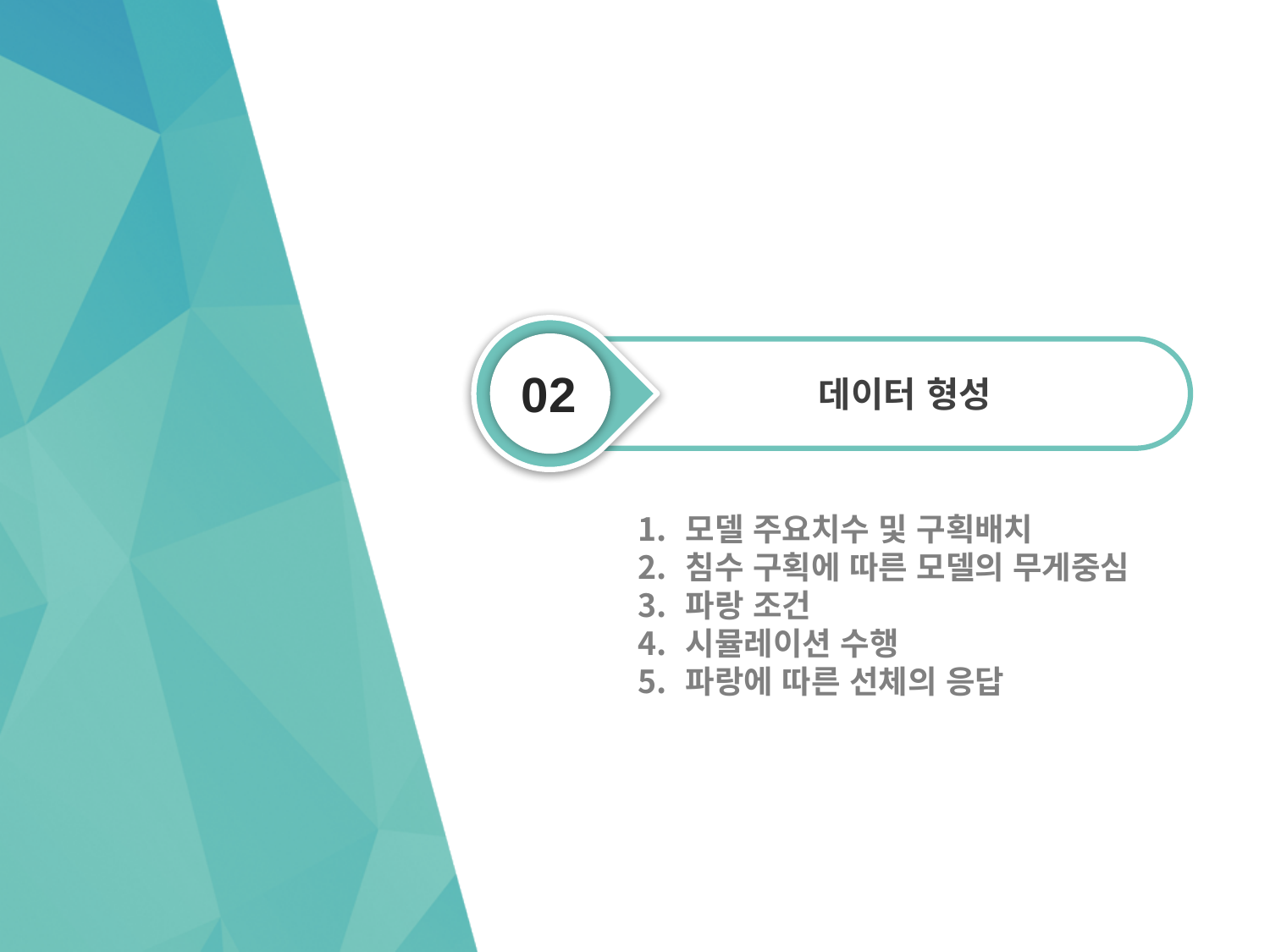

02
데이터 형성
모델 주요치수 및 구획배치
침수 구획에 따른 모델의 무게중심
파랑 조건
시뮬레이션 수행
파랑에 따른 선체의 응답